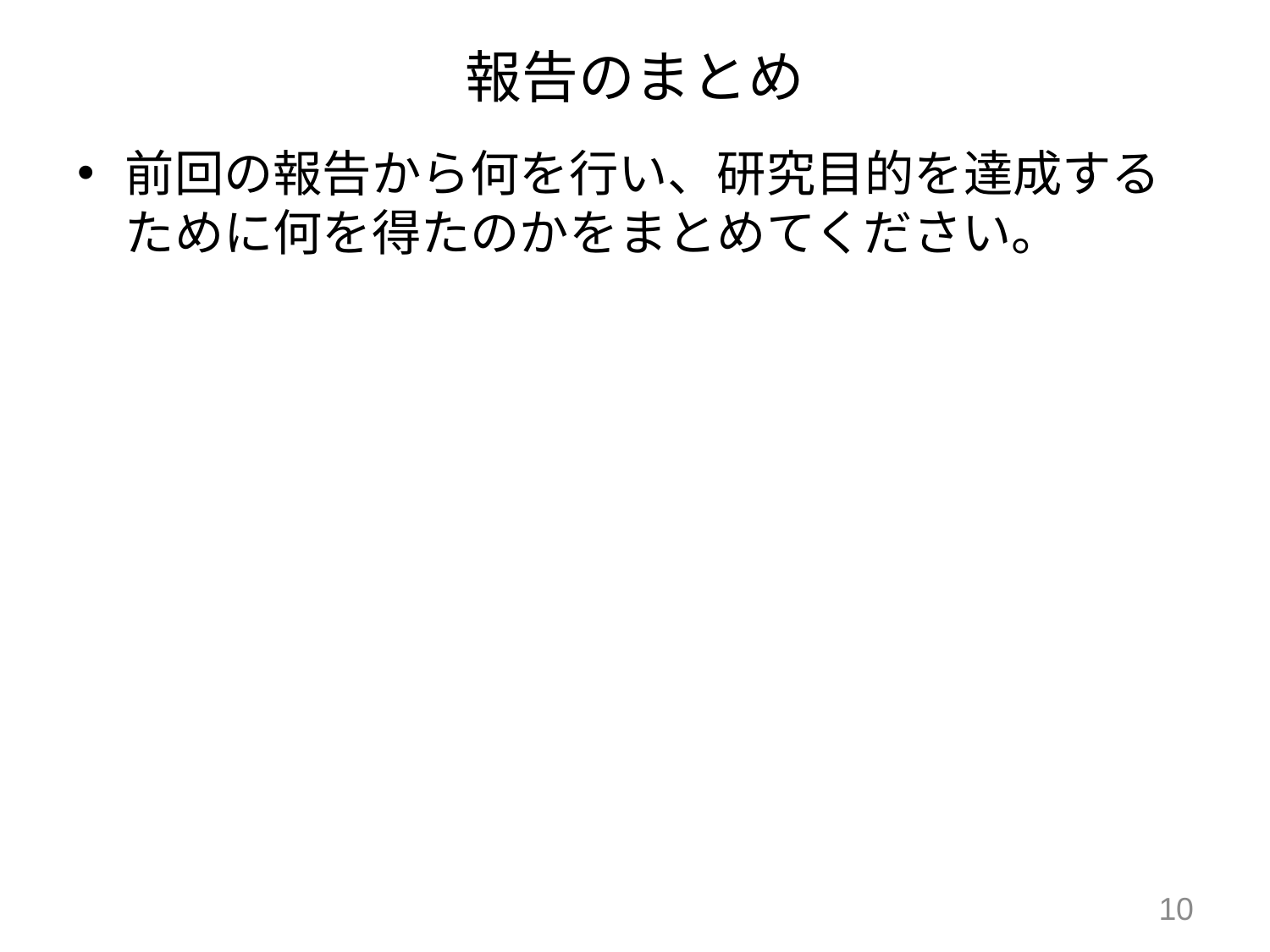

# 報告のまとめ
前回の報告から何を行い、研究目的を達成するために何を得たのかをまとめてください。
10